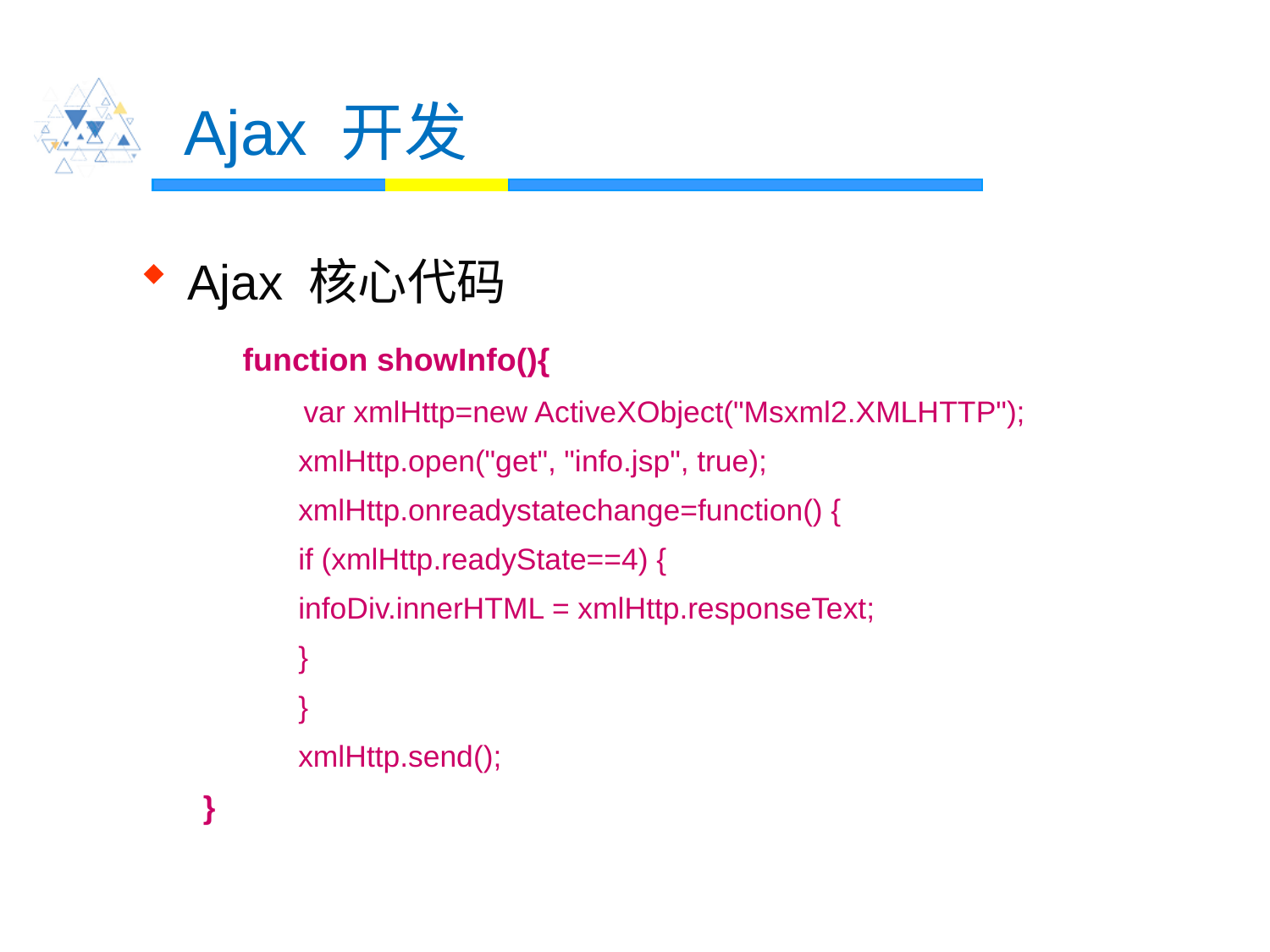

# Ajax 开发
Ajax 核心代码
	function showInfo(){
     var xmlHttp=new ActiveXObject("Msxml2.XMLHTTP");
	xmlHttp.open("get", "info.jsp", true);
	xmlHttp.onreadystatechange=function() {
	if (xmlHttp.readyState==4) {
	infoDiv.innerHTML = xmlHttp.responseText;
	}
	}
	xmlHttp.send();
}